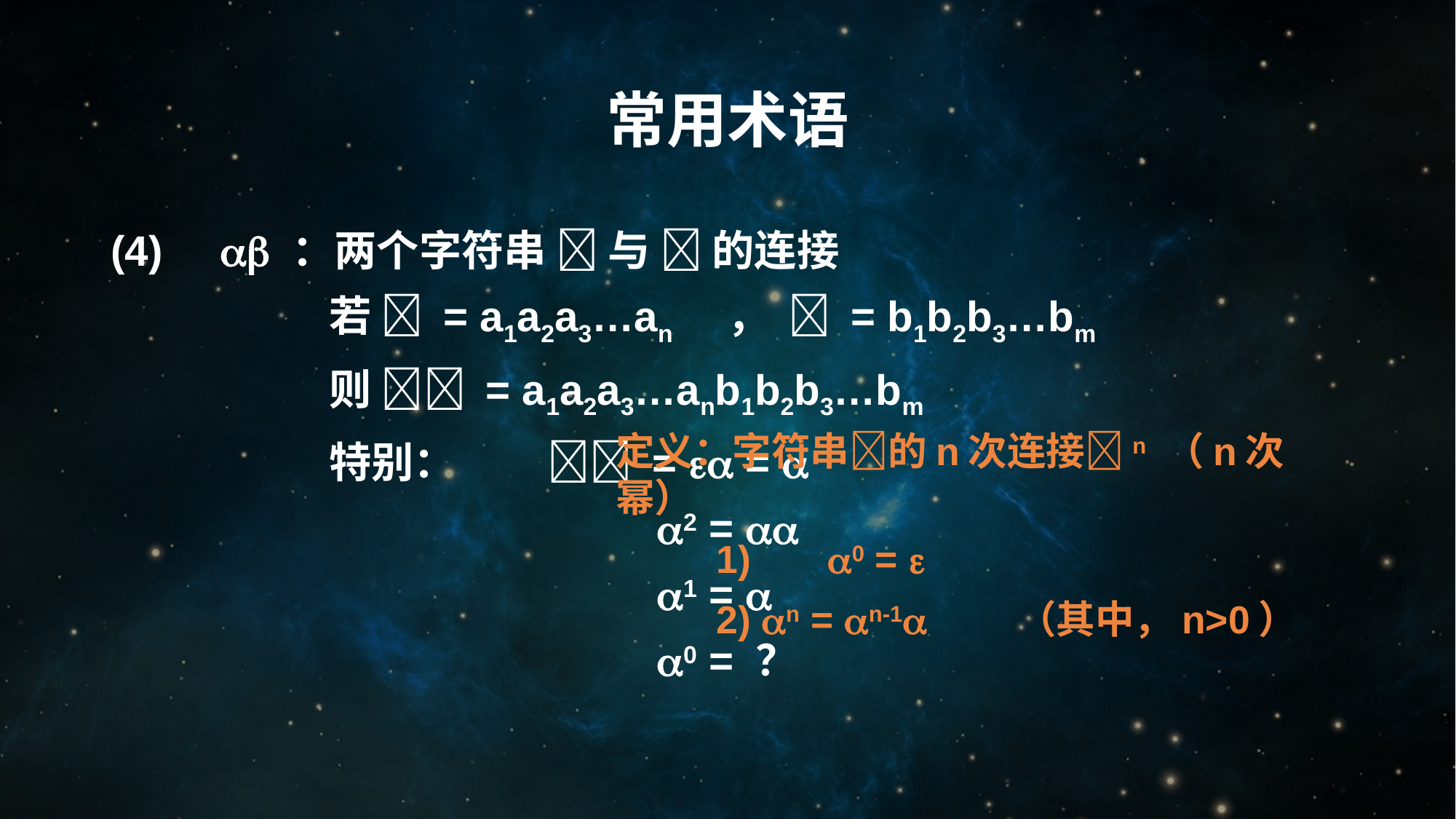

# 常用术语
(4)	αβ ：两个字符串 α 与 β 的连接
		若 α = a1a2a3…an       ，  β = b1b2b3…bm
		则 αβ = a1a2a3…anb1b2b3…bm
		特别：	αε = εα = α
					α2 = αα
					α1 = α
					α0 = ？
定义：字符串α的n次连接αn （n次幂）
			1)	 α0 = ε
			2) αn = αn-1α	（其中，n>0）